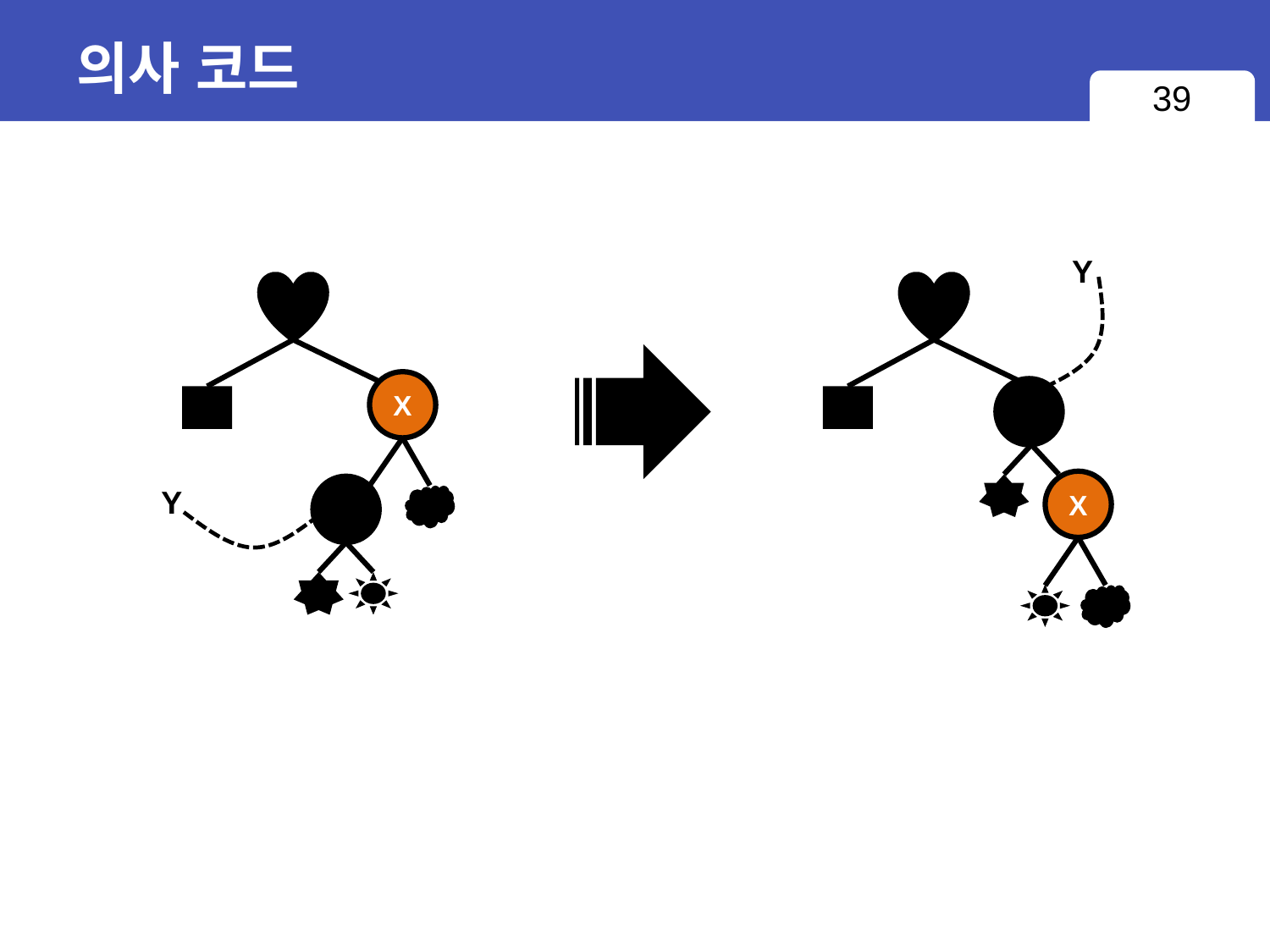

# 의사 코드
39
Y

X

X

Y